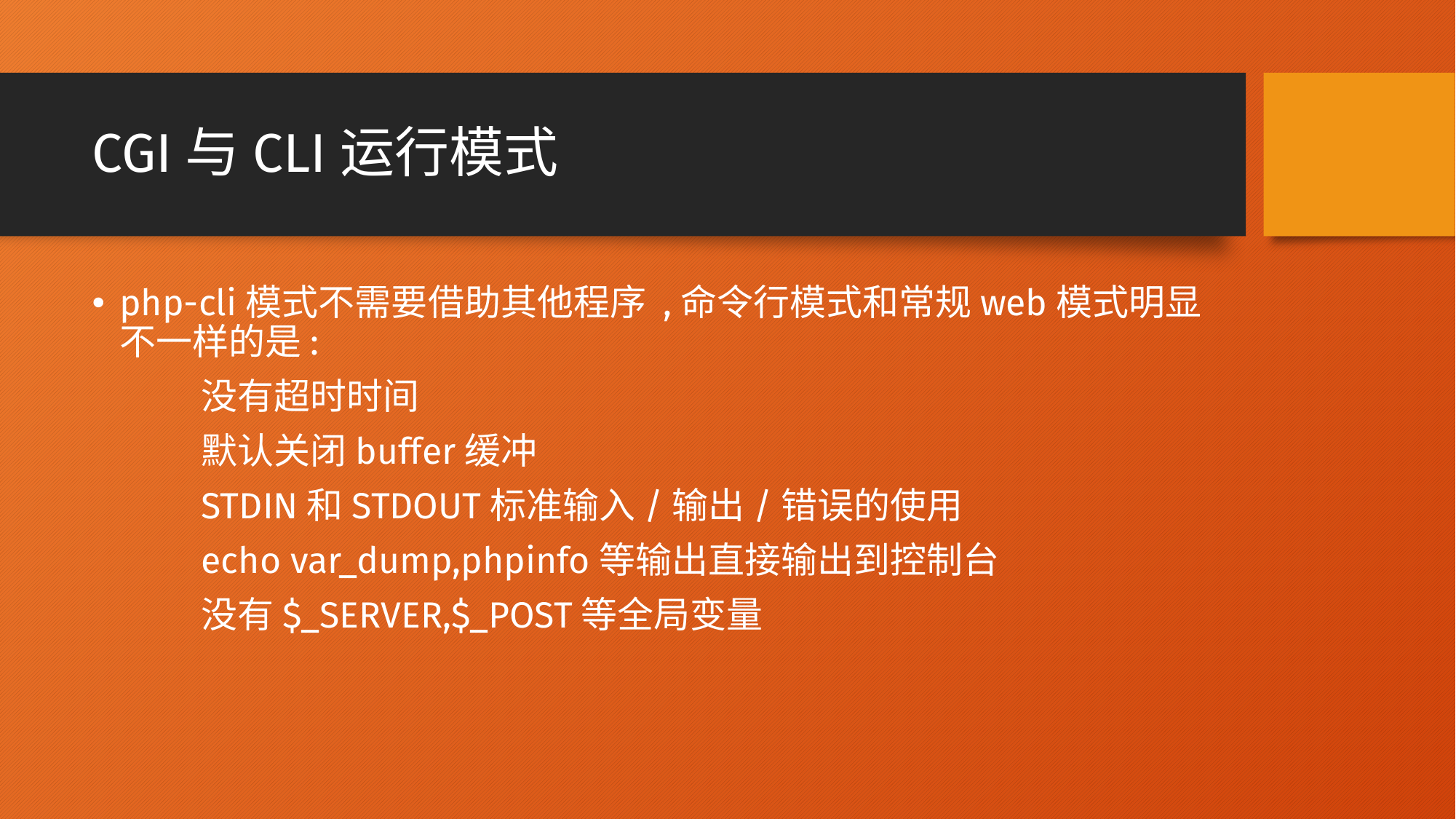

# CGI与CLI运行模式
php-cli模式不需要借助其他程序 ,命令行模式和常规web模式明显不一样的是:
	没有超时时间
	默认关闭buffer缓冲
	STDIN和STDOUT标准输入/输出/错误的使用
	echo var_dump,phpinfo等输出直接输出到控制台
	没有$_SERVER,$_POST等全局变量